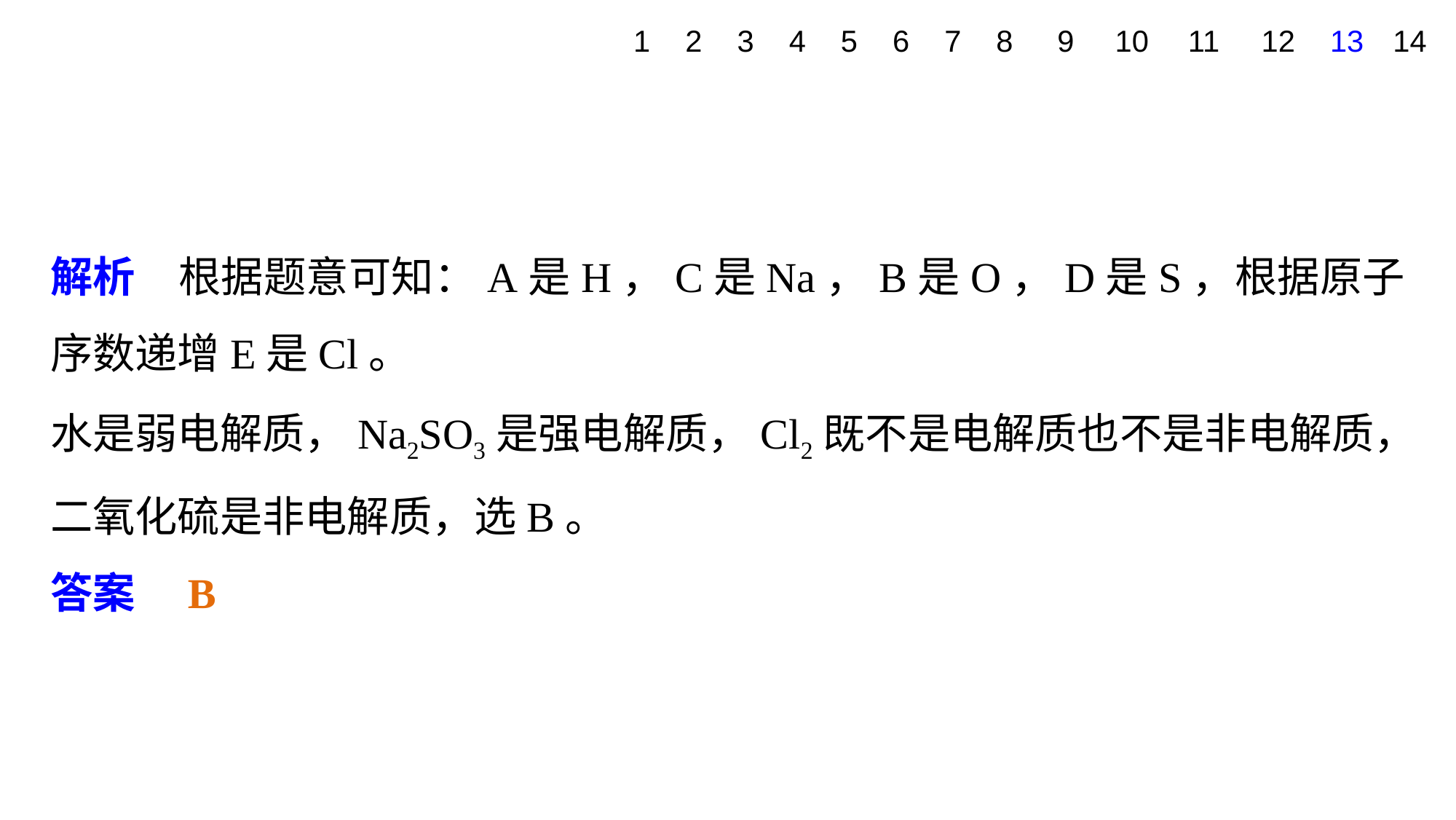

1
2
3
4
5
6
7
8
9
10
11
12
13
14
解析　根据题意可知：A是H，C是Na，B是O，D是S，根据原子序数递增E是Cl。
水是弱电解质，Na2SO3是强电解质，Cl2既不是电解质也不是非电解质，二氧化硫是非电解质，选B。
答案　B